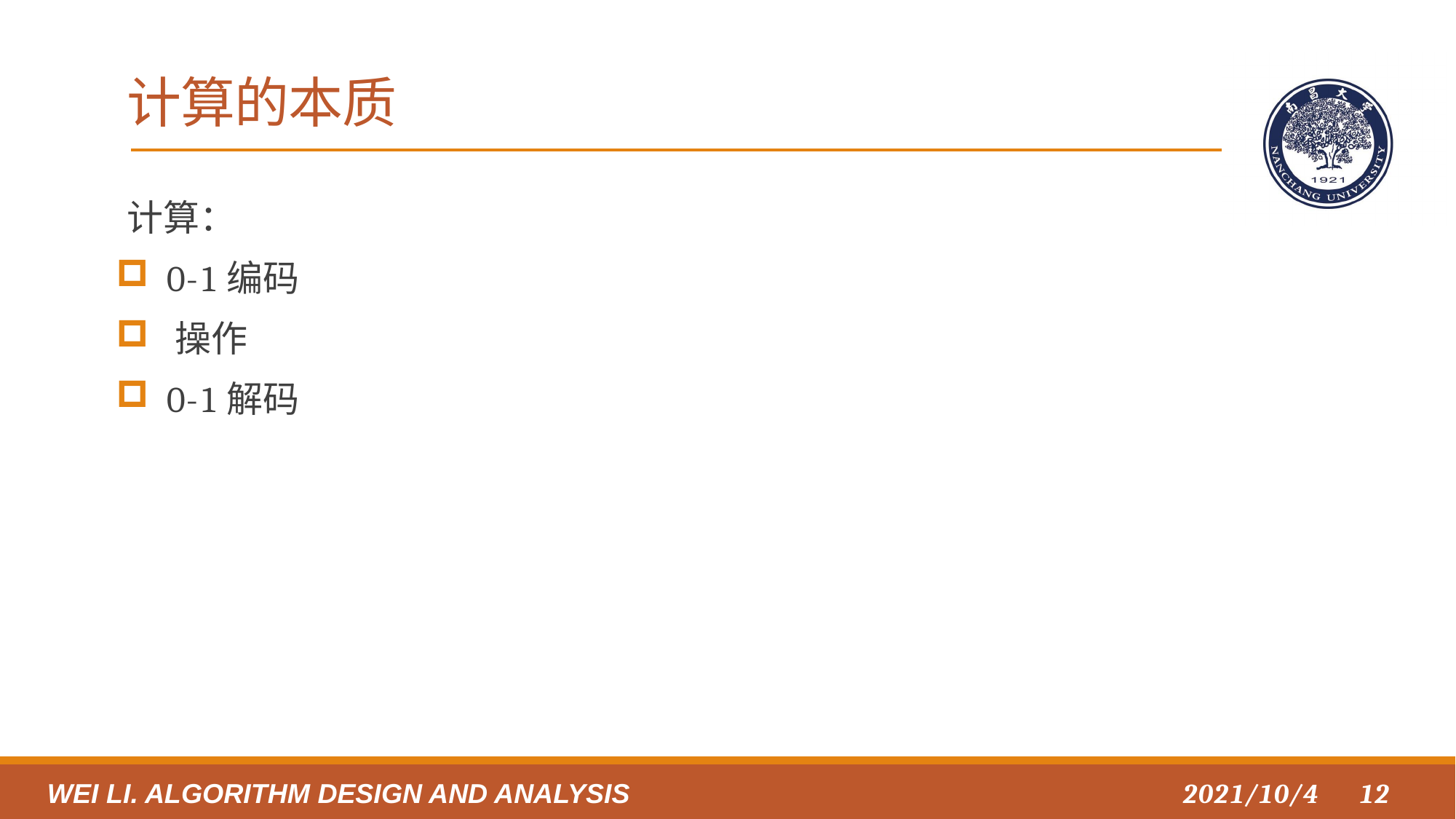

# 计算的本质
计算：
  0-1编码
  操作
  0-1解码
Wei li. ALGORITHM DESIGN AND ANALYSIS
2021/10/4
12